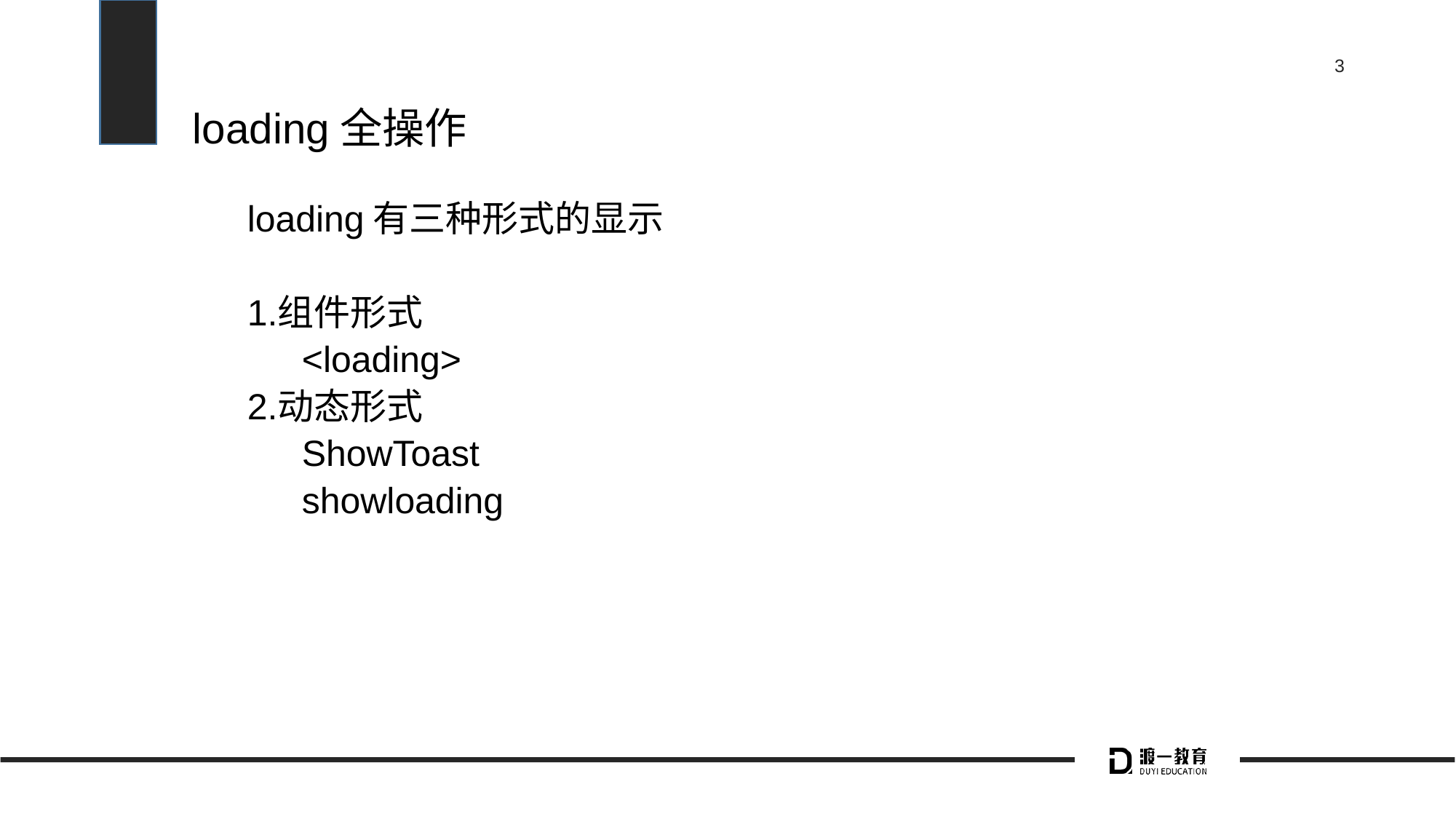

# loading全操作
loading有三种形式的显示

组件形式
<loading>
动态形式
ShowToast
showloading